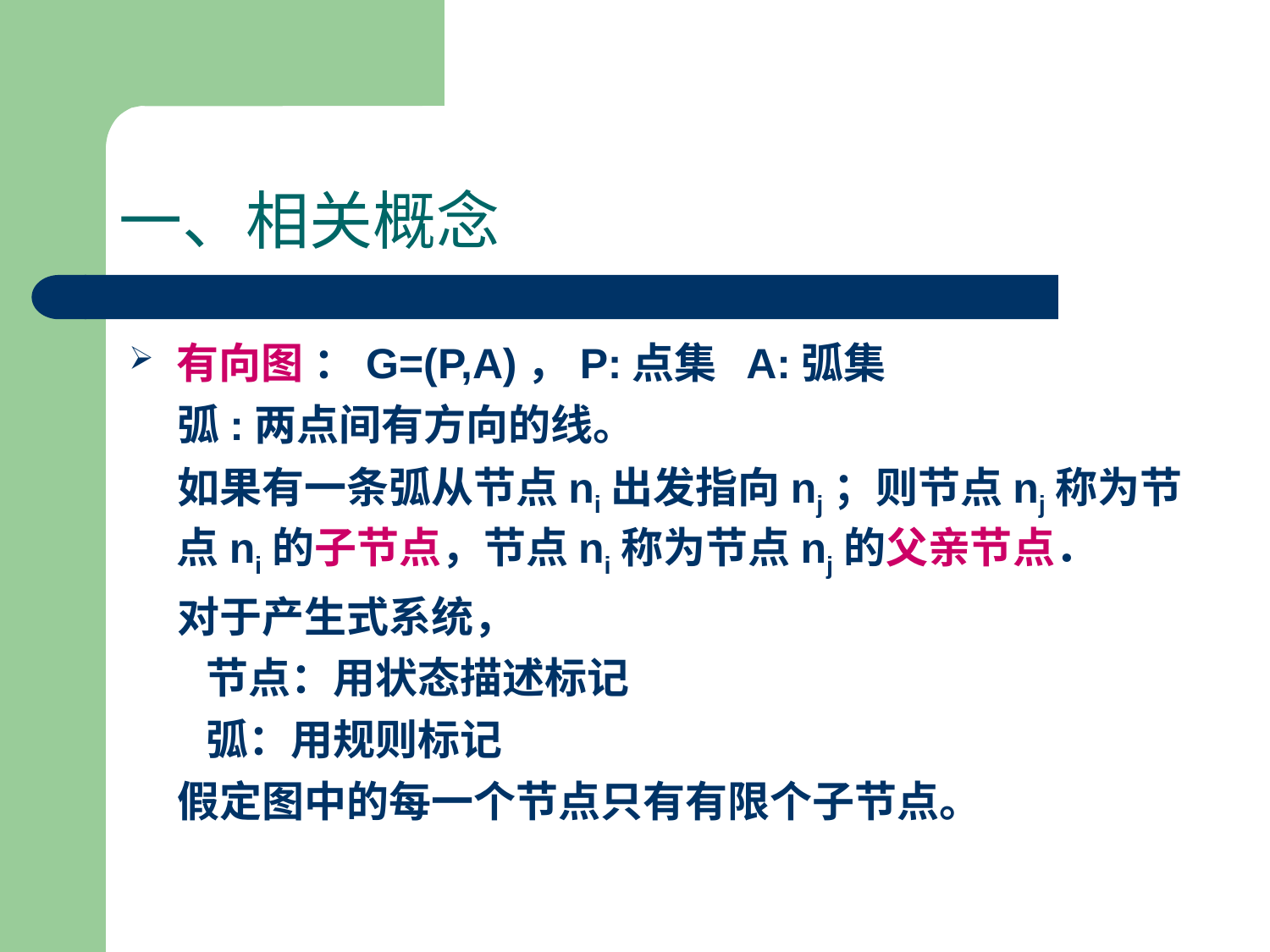

# 一、相关概念
有向图 ：G=(P,A)，P:点集  A:弧集
    弧:两点间有方向的线。
    如果有一条弧从节点ni出发指向nj；则节点nj称为节点ni的子节点，节点ni称为节点nj的父亲节点．
    对于产生式系统，
       节点：用状态描述标记
       弧：用规则标记
    假定图中的每一个节点只有有限个子节点。

19